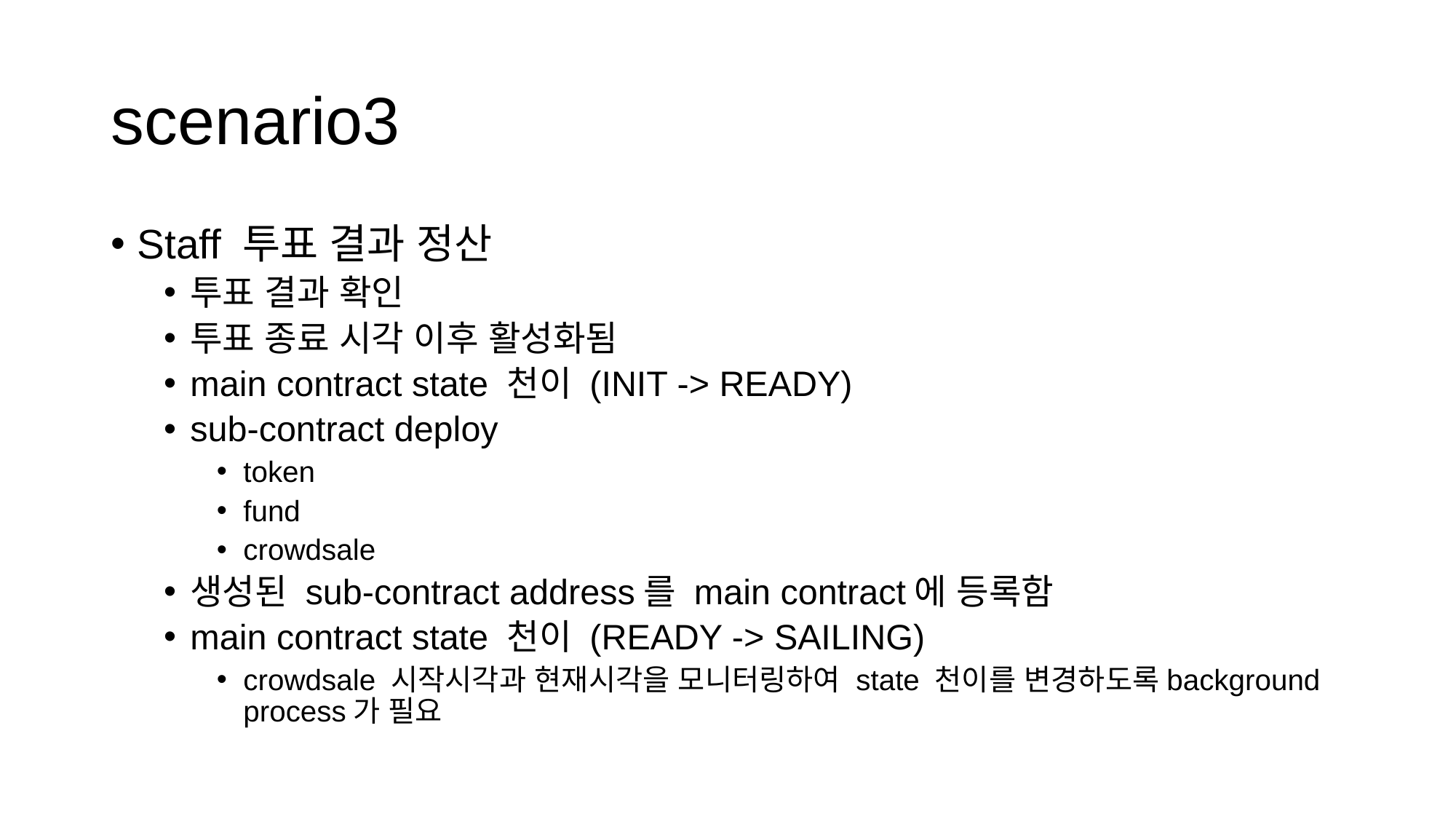

# scenario3
Staff 투표 결과 정산
투표 결과 확인
투표 종료 시각 이후 활성화됨
main contract state 천이 (INIT -> READY)
sub-contract deploy
token
fund
crowdsale
생성된 sub-contract address를 main contract에 등록함
main contract state 천이 (READY -> SAILING)
crowdsale 시작시각과 현재시각을 모니터링하여 state 천이를 변경하도록background process가 필요